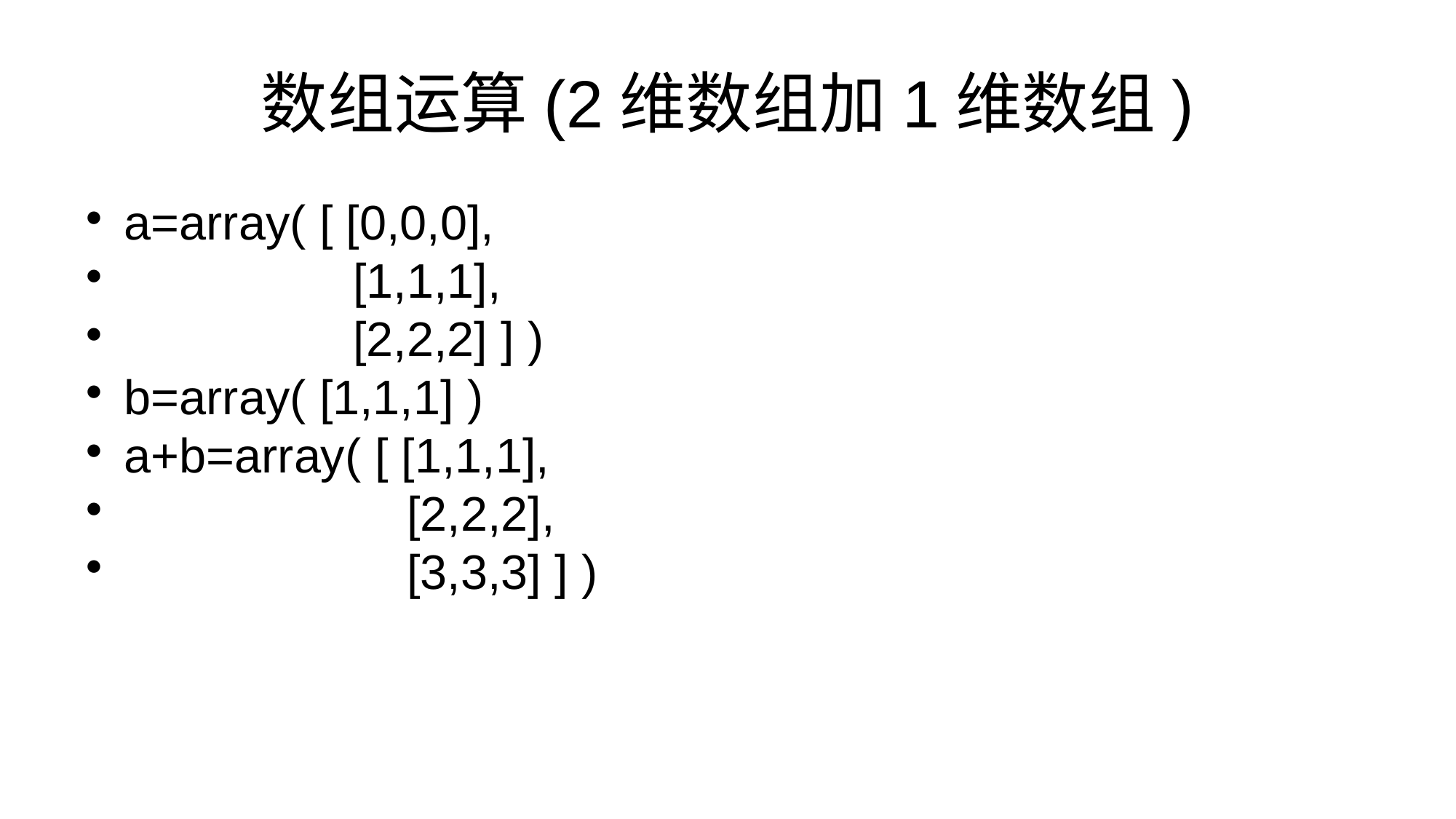

数组运算(2维数组加1维数组)
a=array( [ [0,0,0],
                 [1,1,1],
                 [2,2,2] ] )
b=array( [1,1,1] )
a+b=array( [ [1,1,1],
                     [2,2,2],
                     [3,3,3] ] )